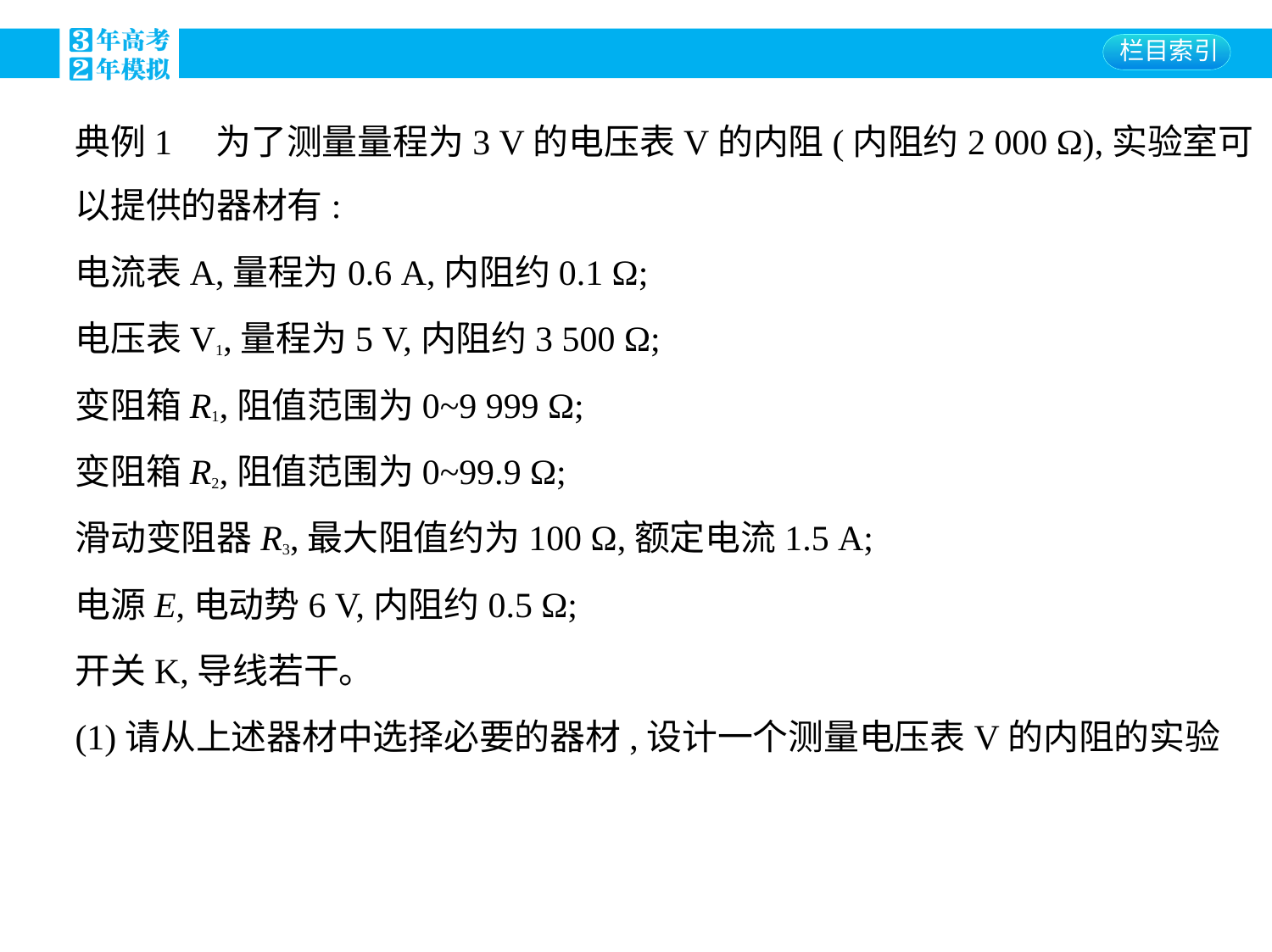

典例1　为了测量量程为3 V的电压表V的内阻(内阻约2 000 Ω),实验室可
以提供的器材有:
电流表A,量程为0.6 A,内阻约0.1 Ω;
电压表V1,量程为5 V,内阻约3 500 Ω;
变阻箱R1,阻值范围为0~9 999 Ω;
变阻箱R2,阻值范围为0~99.9 Ω;
滑动变阻器R3,最大阻值约为100 Ω,额定电流1.5 A;
电源E,电动势6 V,内阻约0.5 Ω;
开关K,导线若干。
(1)请从上述器材中选择必要的器材,设计一个测量电压表V的内阻的实验